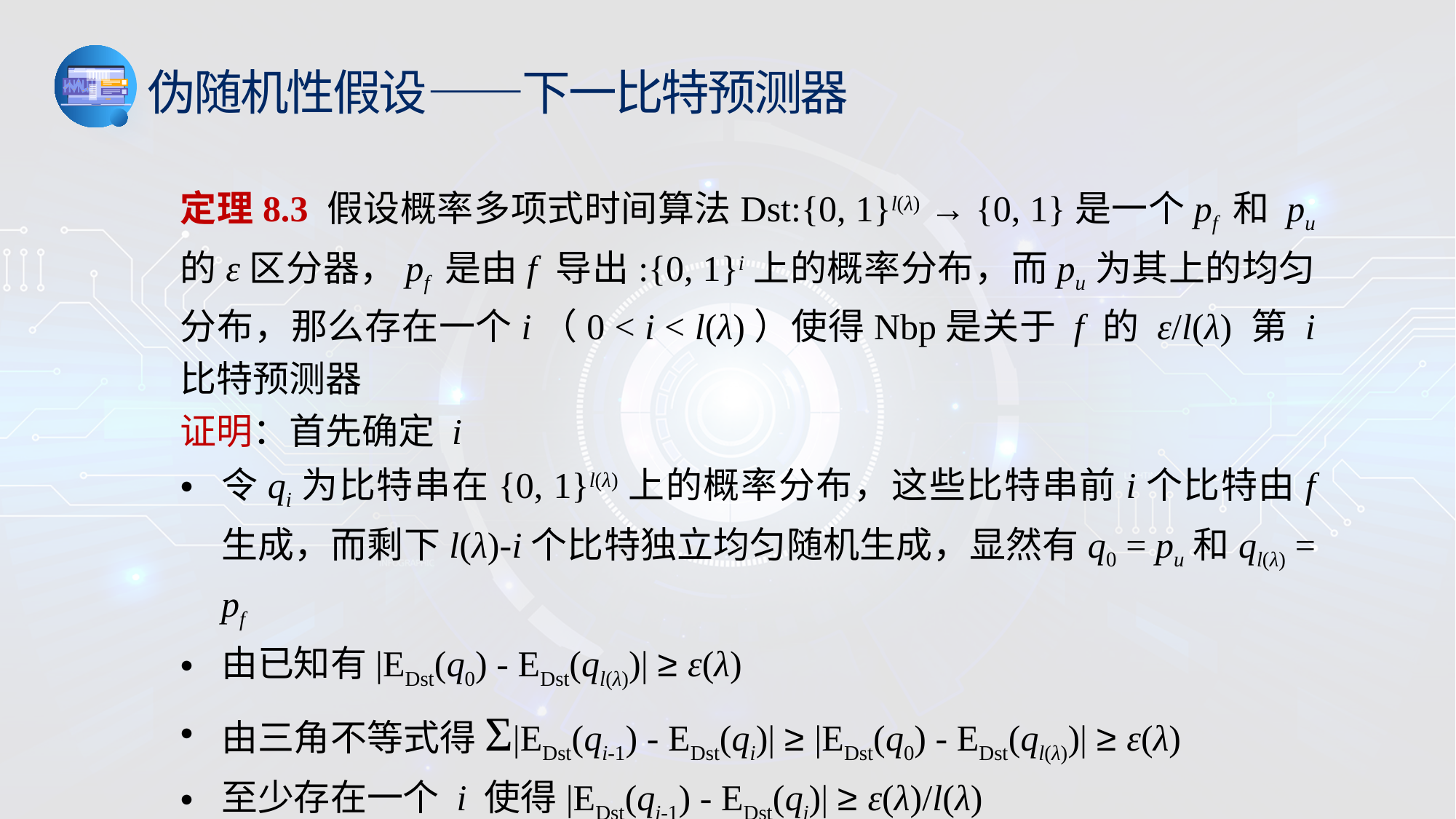

伪随机性假设——下一比特预测器

定理8.3 假设概率多项式时间算法Dst:{0, 1}l(λ) → {0, 1}是一个pf 和 pu 的ε区分器，pf 是由f 导出:{0, 1}i上的概率分布，而pu为其上的均匀分布，那么存在一个i（0 < i < l(λ)）使得Nbp是关于 f 的 ε/l(λ) 第 i 比特预测器
证明：首先确定 i
令qi为比特串在{0, 1}l(λ)上的概率分布，这些比特串前i个比特由f 生成，而剩下l(λ)-i个比特独立均匀随机生成，显然有q0 = pu和ql(λ) = pf
由已知有|EDst(q0) - EDst(ql(λ))| ≥ ε(λ)
由三角不等式得Ʃ|EDst(qi-1) - EDst(qi)| ≥ |EDst(q0) - EDst(ql(λ))| ≥ ε(λ)
至少存在一个 i 使得|EDst(qi-1) - EDst(qi)| ≥ ε(λ)/l(λ)